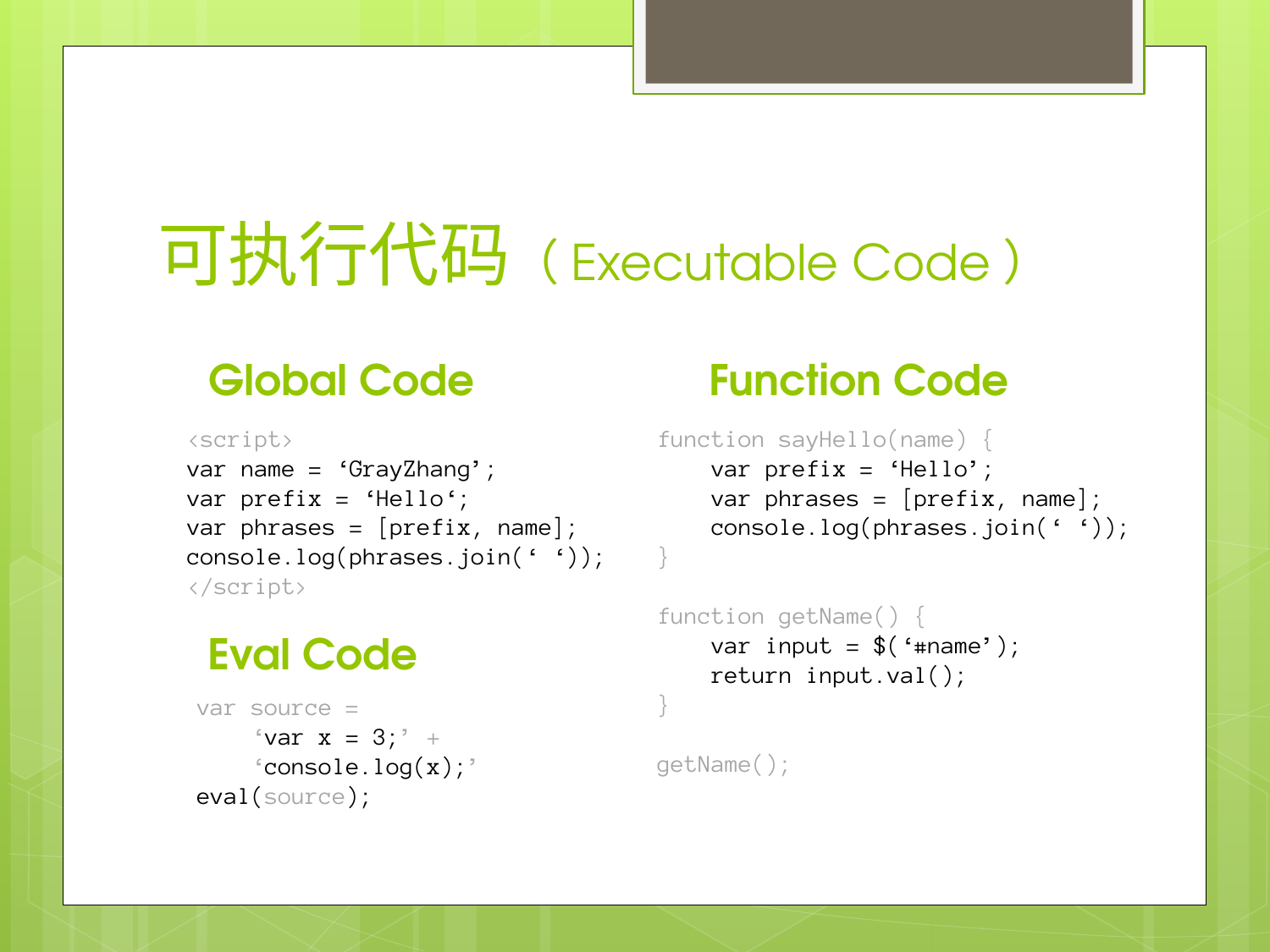

# 可执行代码（Executable Code）
Global Code
Function Code
<script>
var name = ‘GrayZhang’;
var prefix = ‘Hello‘;
var phrases = [prefix, name];
console.log(phrases.join(‘ ‘));
</script>
function sayHello(name) {
    var prefix = ‘Hello’;
    var phrases = [prefix, name];
    console.log(phrases.join(‘ ‘));
}

function getName() {
    var input = $(‘#name’);
    return input.val();
}

getName();
Eval Code
var source =
    ‘var x = 3;’ +
    ‘console.log(x);’
eval(source);